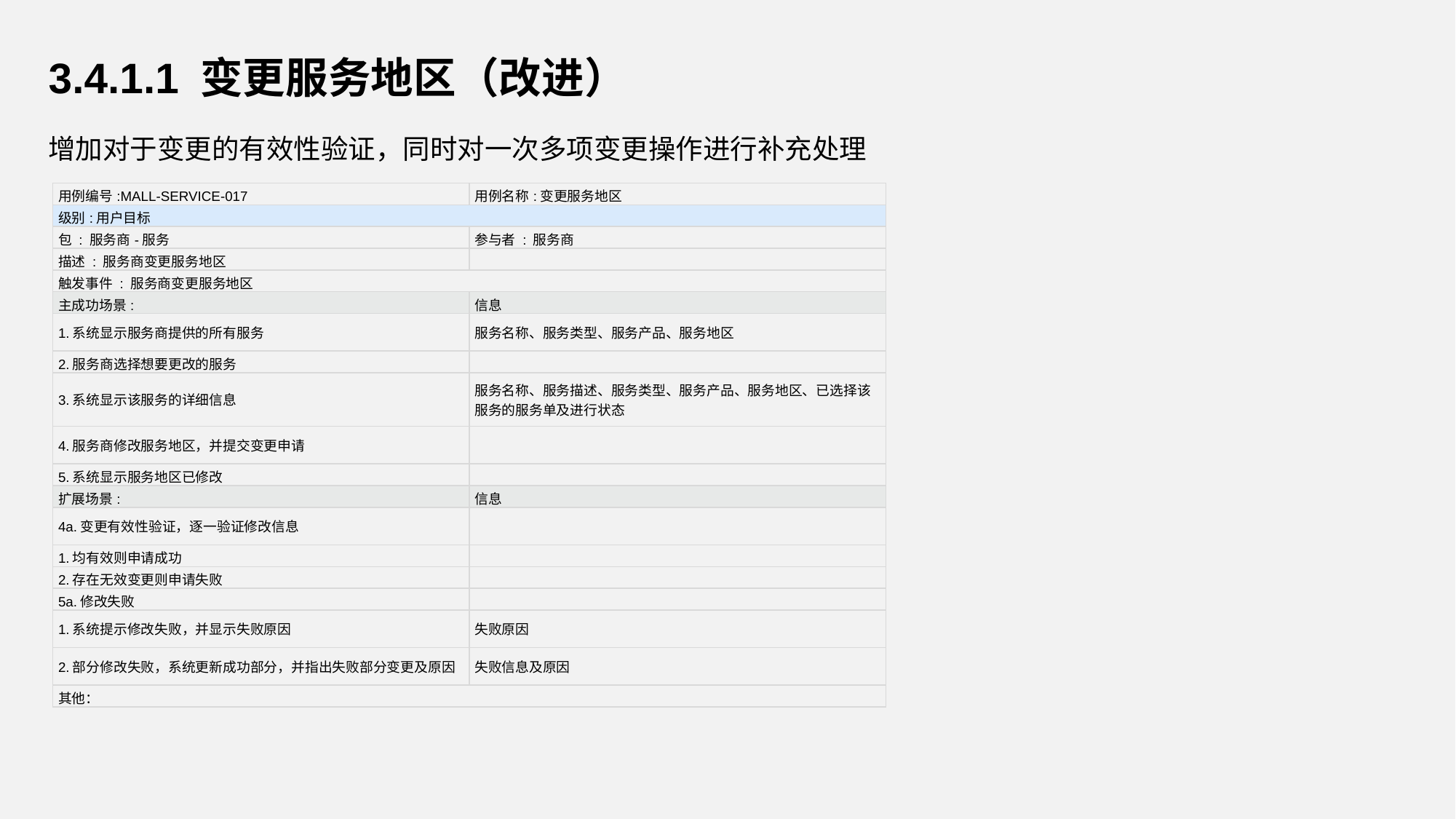

# 3.4.1.1 变更服务地区（改进）
增加对于变更的有效性验证，同时对一次多项变更操作进行补充处理
| 用例编号:MALL-SERVICE-017 | 用例名称:变更服务地区 |
| --- | --- |
| 级别:用户目标 |  |
| 包 : 服务商-服务 | 参与者 : 服务商 |
| 描述 : 服务商变更服务地区 |  |
| 触发事件 : 服务商变更服务地区 |  |
| 主成功场景: | 信息 |
| 1.系统显示服务商提供的所有服务 | 服务名称、服务类型、服务产品、服务地区 |
| 2.服务商选择想要更改的服务 |  |
| 3.系统显示该服务的详细信息 | 服务名称、服务描述、服务类型、服务产品、服务地区、已选择该服务的服务单及进行状态 |
| 4.服务商修改服务地区，并提交变更申请 |  |
| 5.系统显示服务地区已修改 |  |
| 扩展场景: | 信息 |
| 4a.变更有效性验证，逐一验证修改信息 |  |
| 1.均有效则申请成功 |  |
| 2.存在无效变更则申请失败 |  |
| 5a.修改失败 |  |
| 1.系统提示修改失败，并显示失败原因 | 失败原因 |
| 2.部分修改失败，系统更新成功部分，并指出失败部分变更及原因 | 失败信息及原因 |
| 其他： |  |